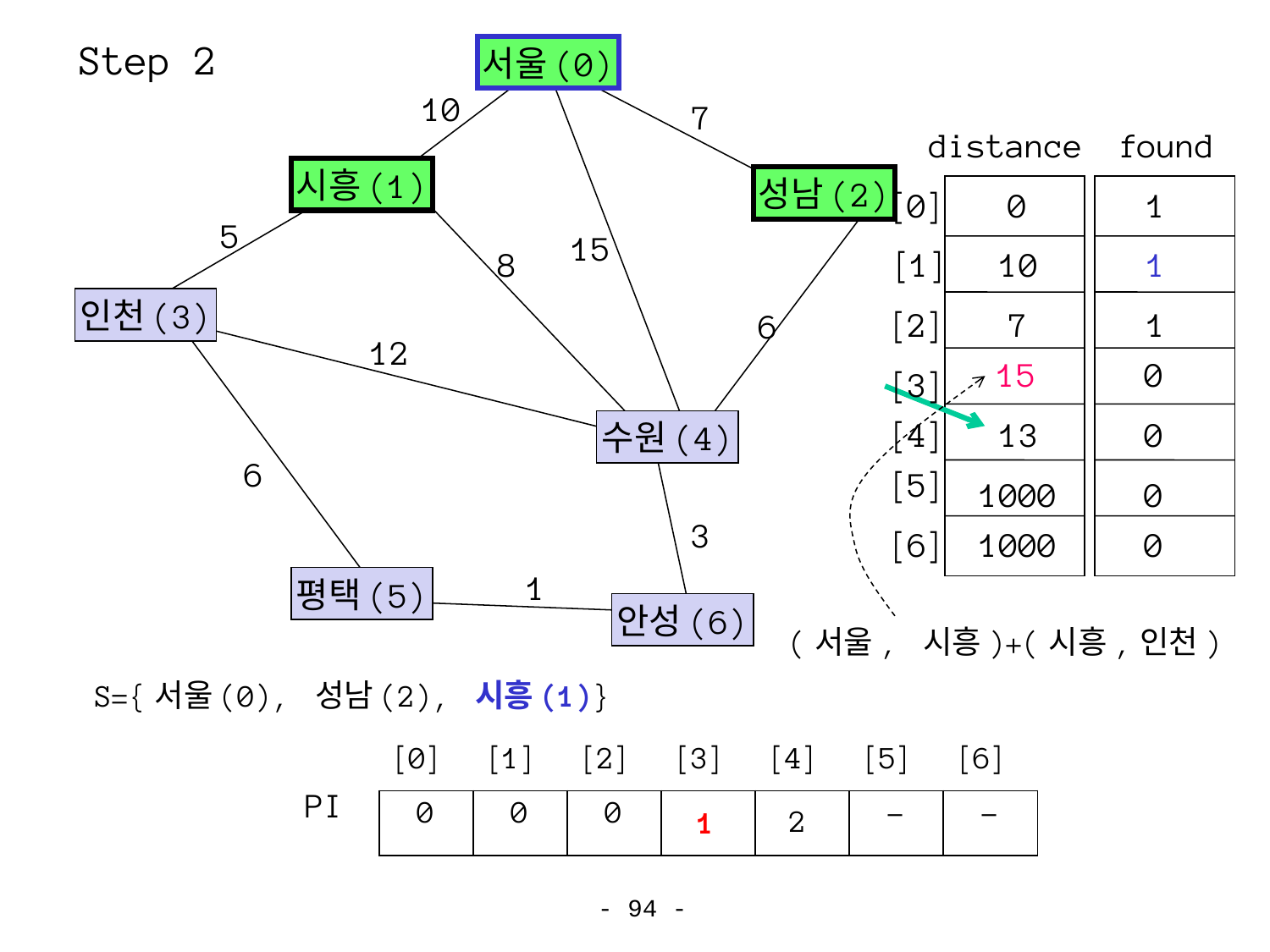

Step 2
서울(0)

10
7
distance
found
시흥(1)
성남(2)
[0]

0

1

5
15
8
[1]

10

1
인천(3)

[2]
7
1
6

12
15
0

[3]

[4]
13
0
수원(4)
6

[5]

1000
0
3
[6]

1000

0
1
평택(5)
안성(6)

(서울, 시흥)+(시흥,인천)
S={서울(0), 성남(2), 시흥(1)}
| [0] | [1] | [2] | [3] | [4] | [5] | [6] |
| --- | --- | --- | --- | --- | --- | --- |
| 0 | 0 | 0 | - | - | - | - |
PI
2
1
- 94 -